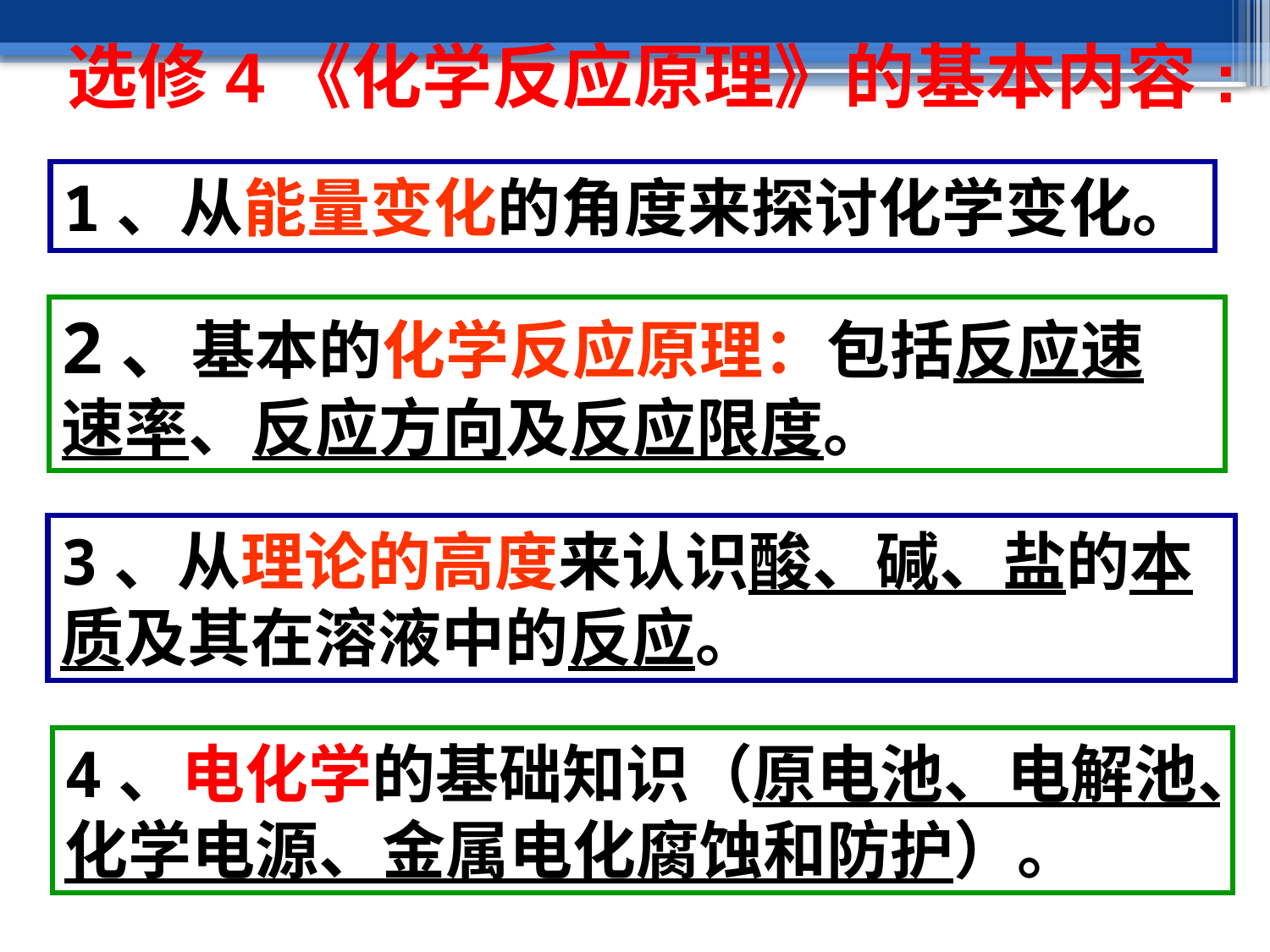

选修4《化学反应原理》的基本内容:
1、从能量变化的角度来探讨化学变化。
2、基本的化学反应原理：包括反应速
速率、反应方向及反应限度。
3、从理论的高度来认识酸、碱、盐的本质及其在溶液中的反应。
4、电化学的基础知识（原电池、电解池、化学电源、金属电化腐蚀和防护）。